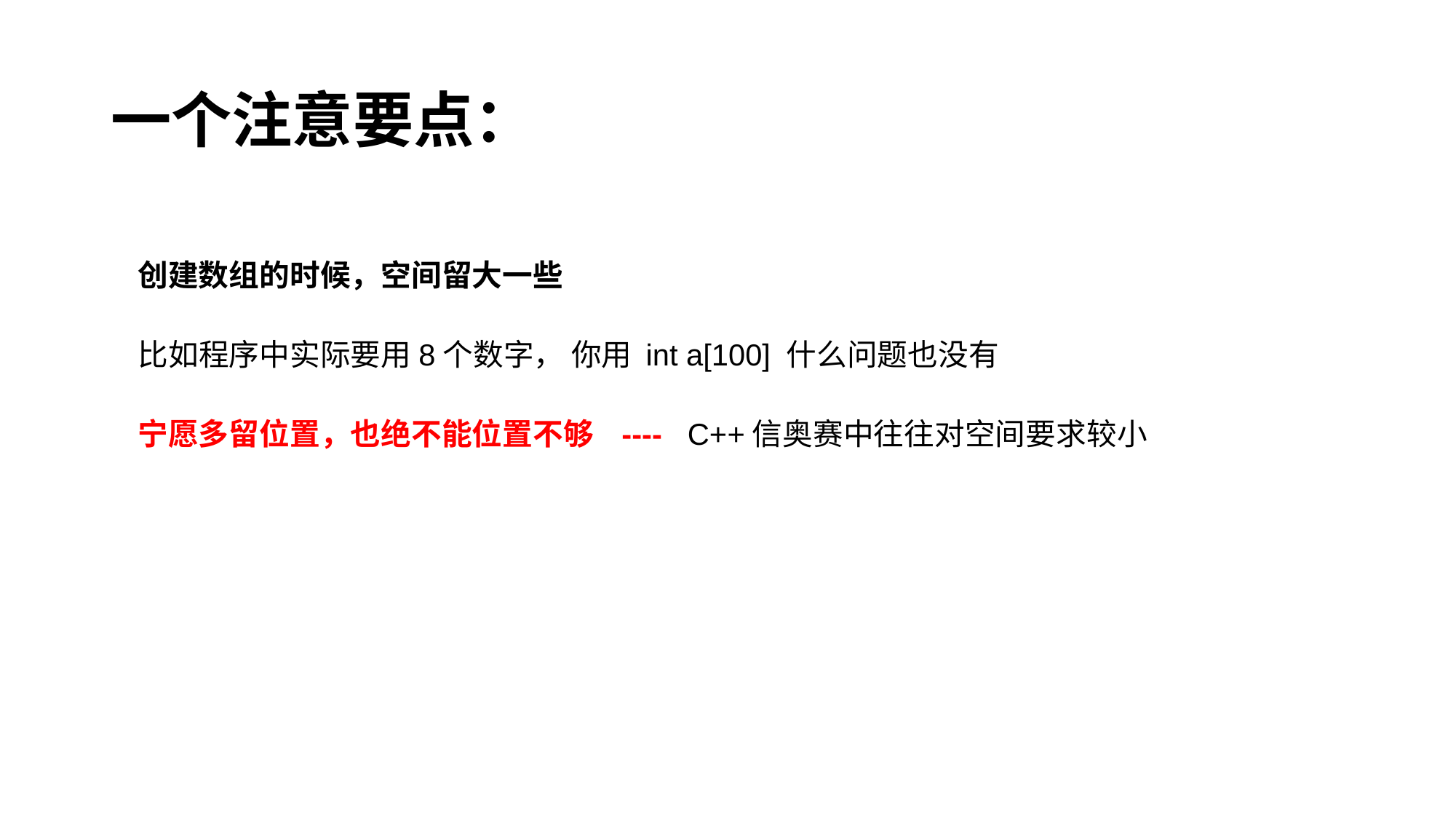

# 一个注意要点：
创建数组的时候，空间留大一些
比如程序中实际要用8个数字， 你用 int a[100] 什么问题也没有
宁愿多留位置，也绝不能位置不够   ----   C++信奥赛中往往对空间要求较小